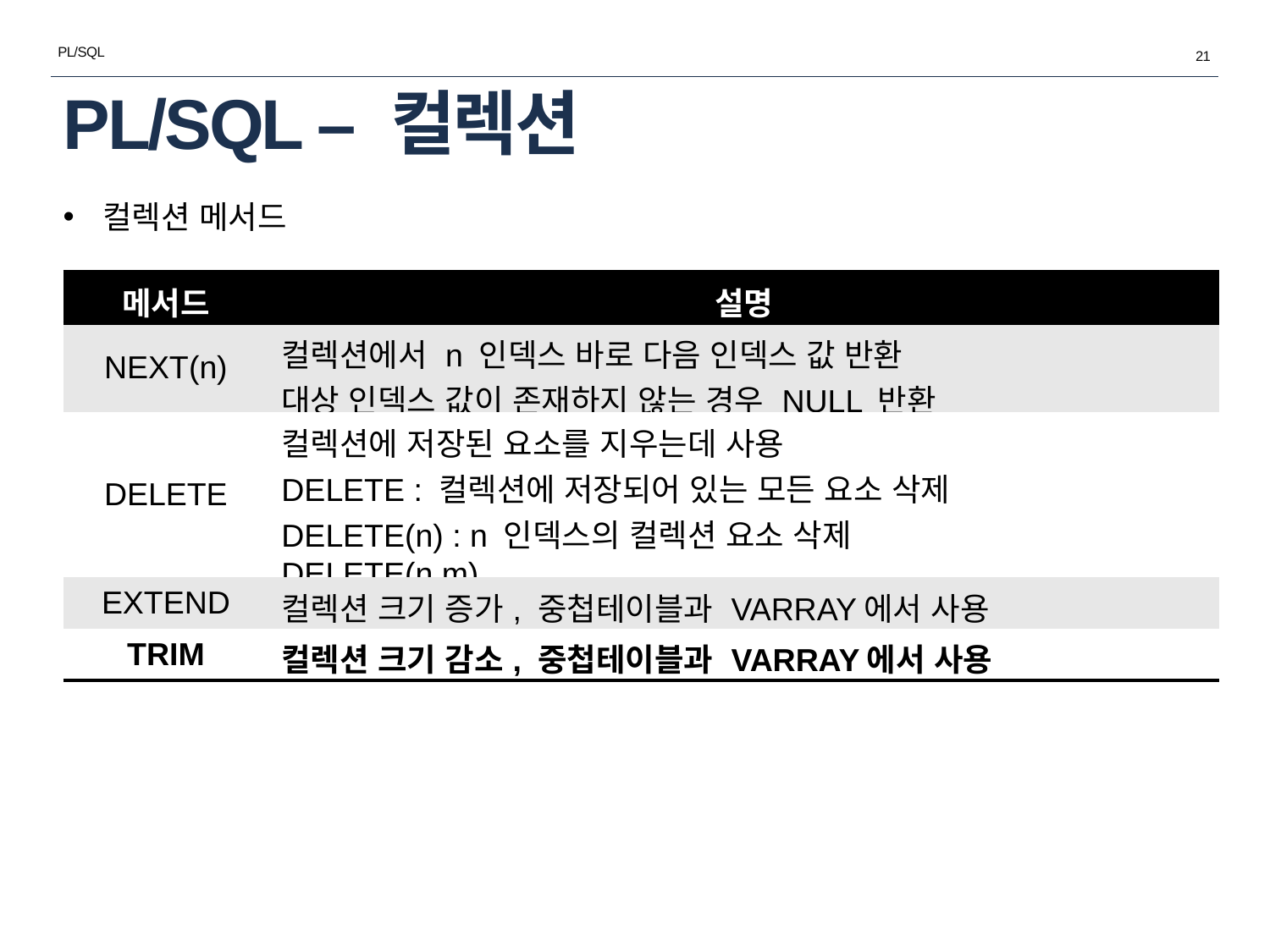

PL/SQL
21
# PL/SQL – 컬렉션
컬렉션 메서드
| 메서드 | 설명 |
| --- | --- |
| NEXT(n) | 컬렉션에서 n 인덱스 바로 다음 인덱스 값 반환 대상 인덱스 값이 존재하지 않는 경우 NULL 반환 |
| DELETE | 컬렉션에 저장된 요소를 지우는데 사용 DELETE : 컬렉션에 저장되어 있는 모든 요소 삭제 DELETE(n) : n 인덱스의 컬렉션 요소 삭제 DELETE(n,m) |
| EXTEND | 컬렉션 크기 증가, 중첩테이블과 VARRAY에서 사용 |
| TRIM | 컬렉션 크기 감소, 중첩테이블과 VARRAY에서 사용 |